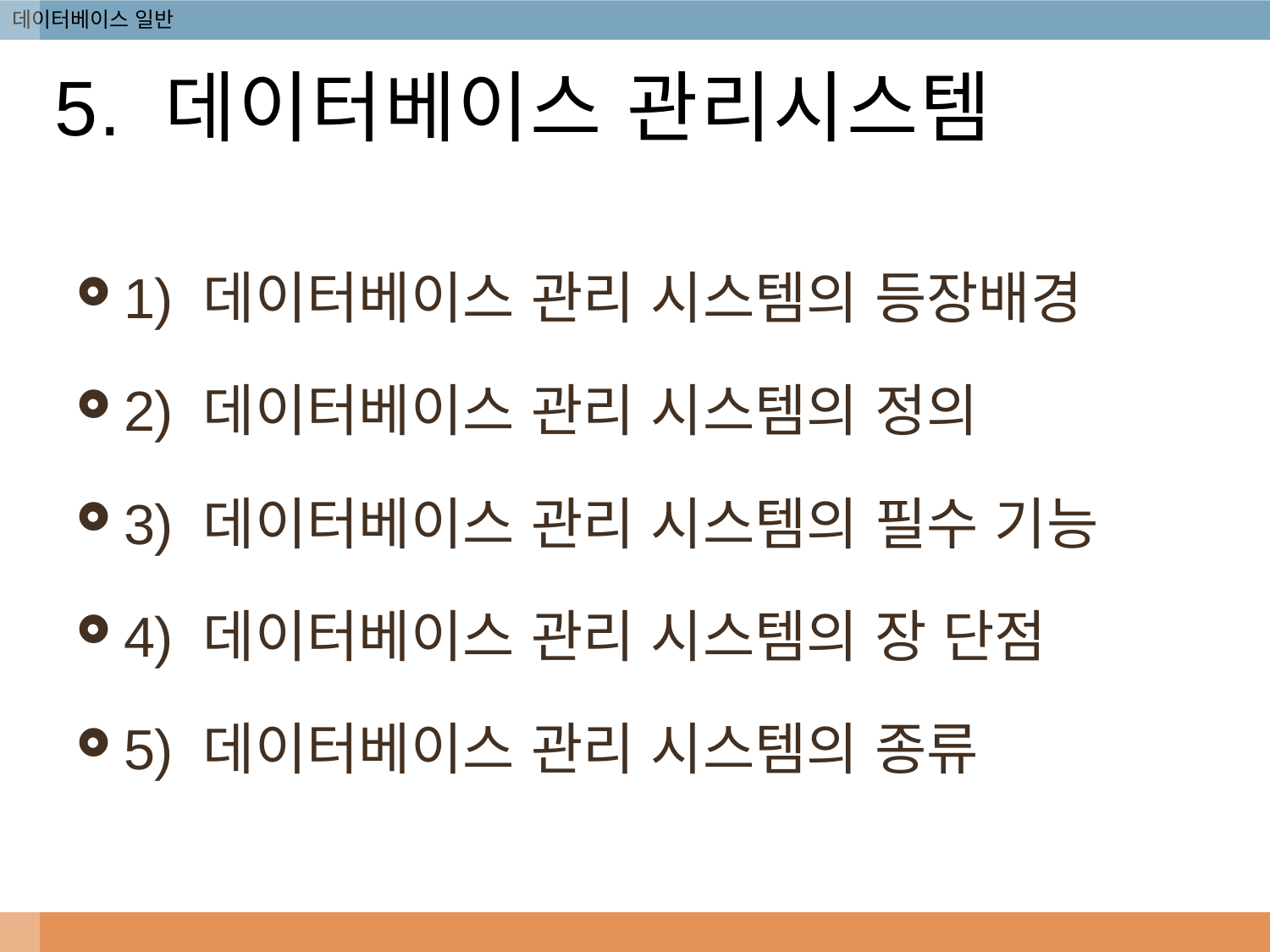

# 5. 데이터베이스 관리시스템
1) 데이터베이스 관리 시스템의 등장배경
2) 데이터베이스 관리 시스템의 정의
3) 데이터베이스 관리 시스템의 필수 기능
4) 데이터베이스 관리 시스템의 장 단점
5) 데이터베이스 관리 시스템의 종류